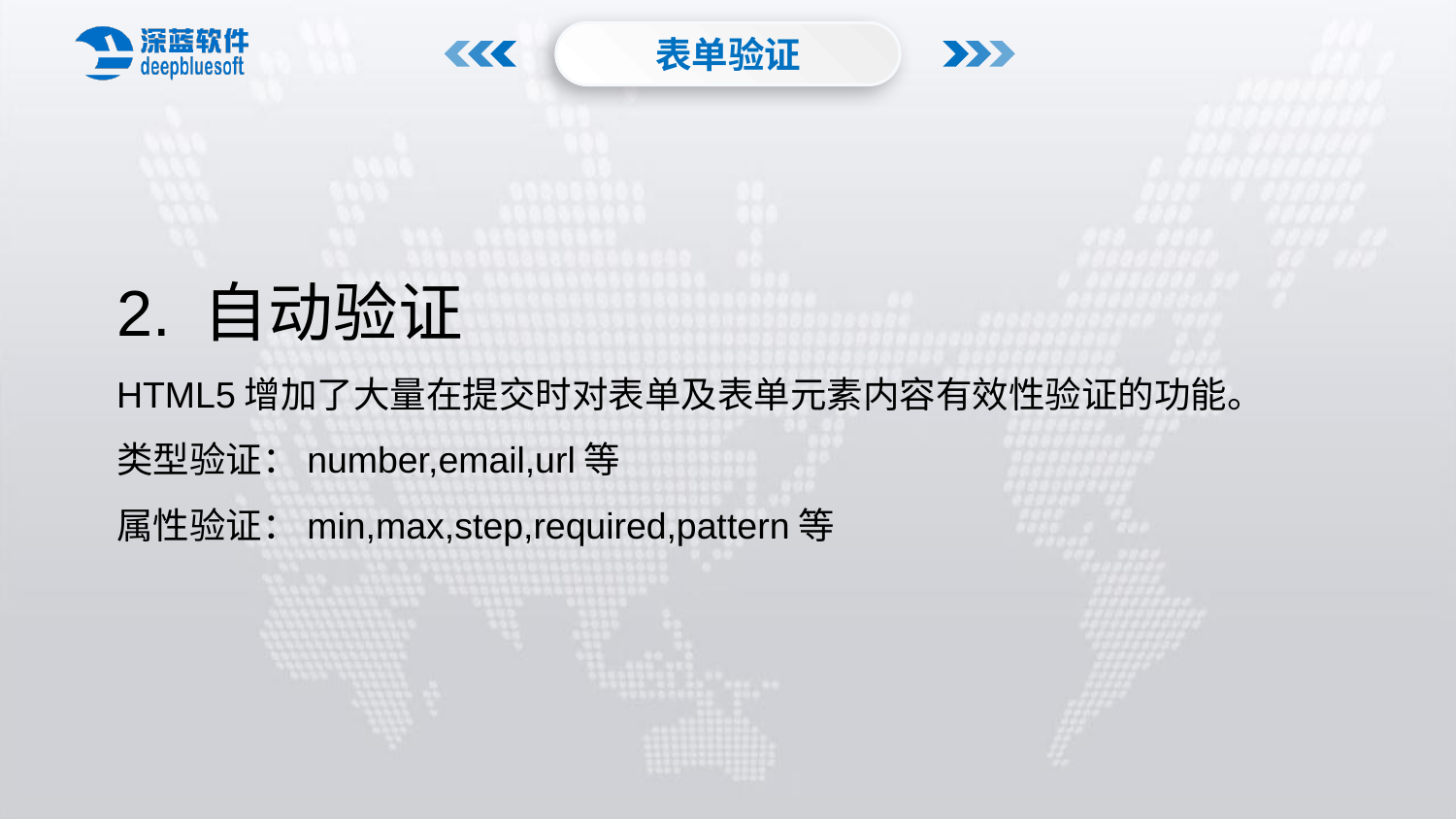

表单验证

2. 自动验证
HTML5增加了大量在提交时对表单及表单元素内容有效性验证的功能。
类型验证：number,email,url等
属性验证：min,max,step,required,pattern等